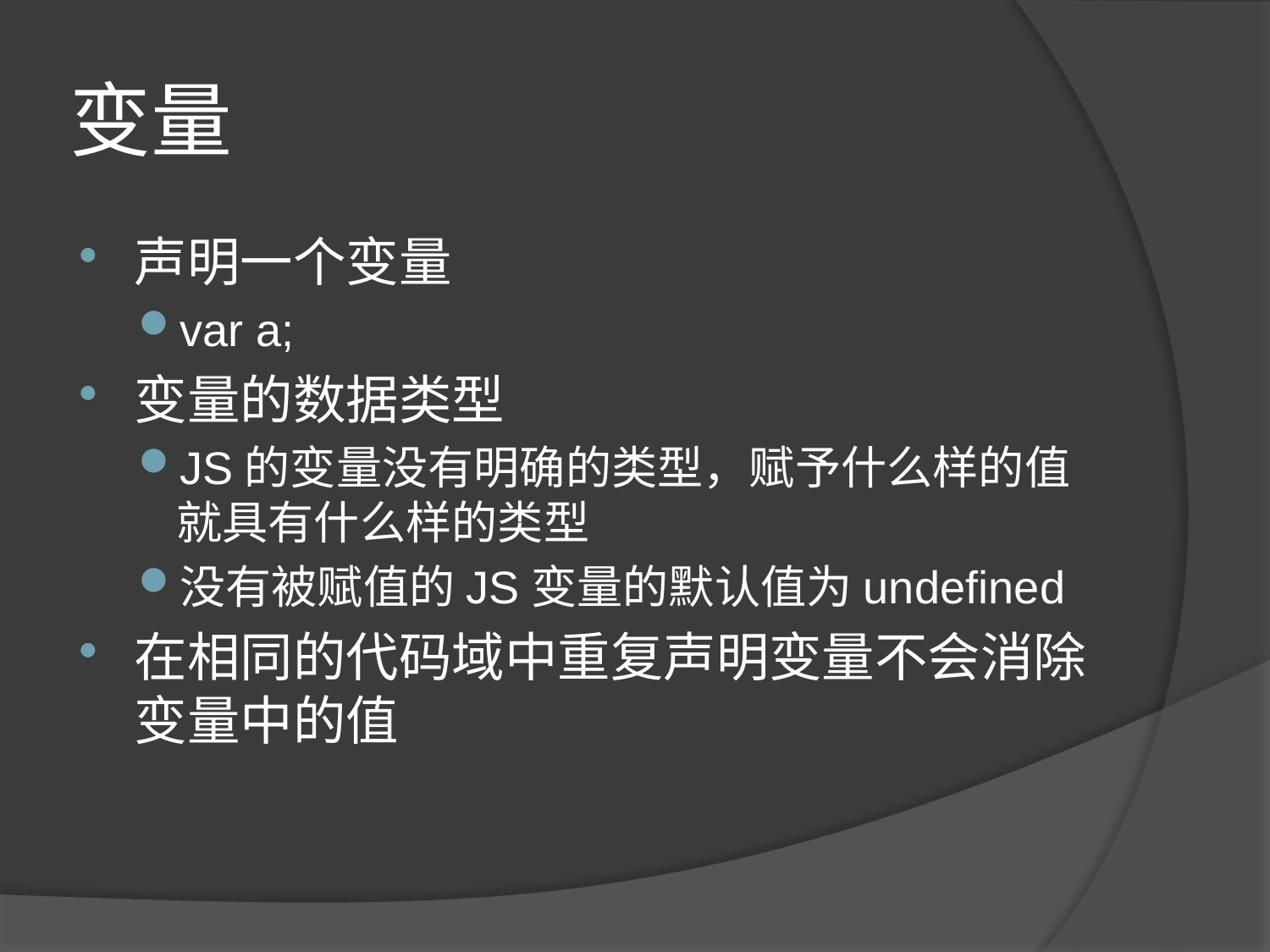

# 变量
声明一个变量
var a;
变量的数据类型
JS的变量没有明确的类型，赋予什么样的值就具有什么样的类型
没有被赋值的JS变量的默认值为undefined
在相同的代码域中重复声明变量不会消除变量中的值